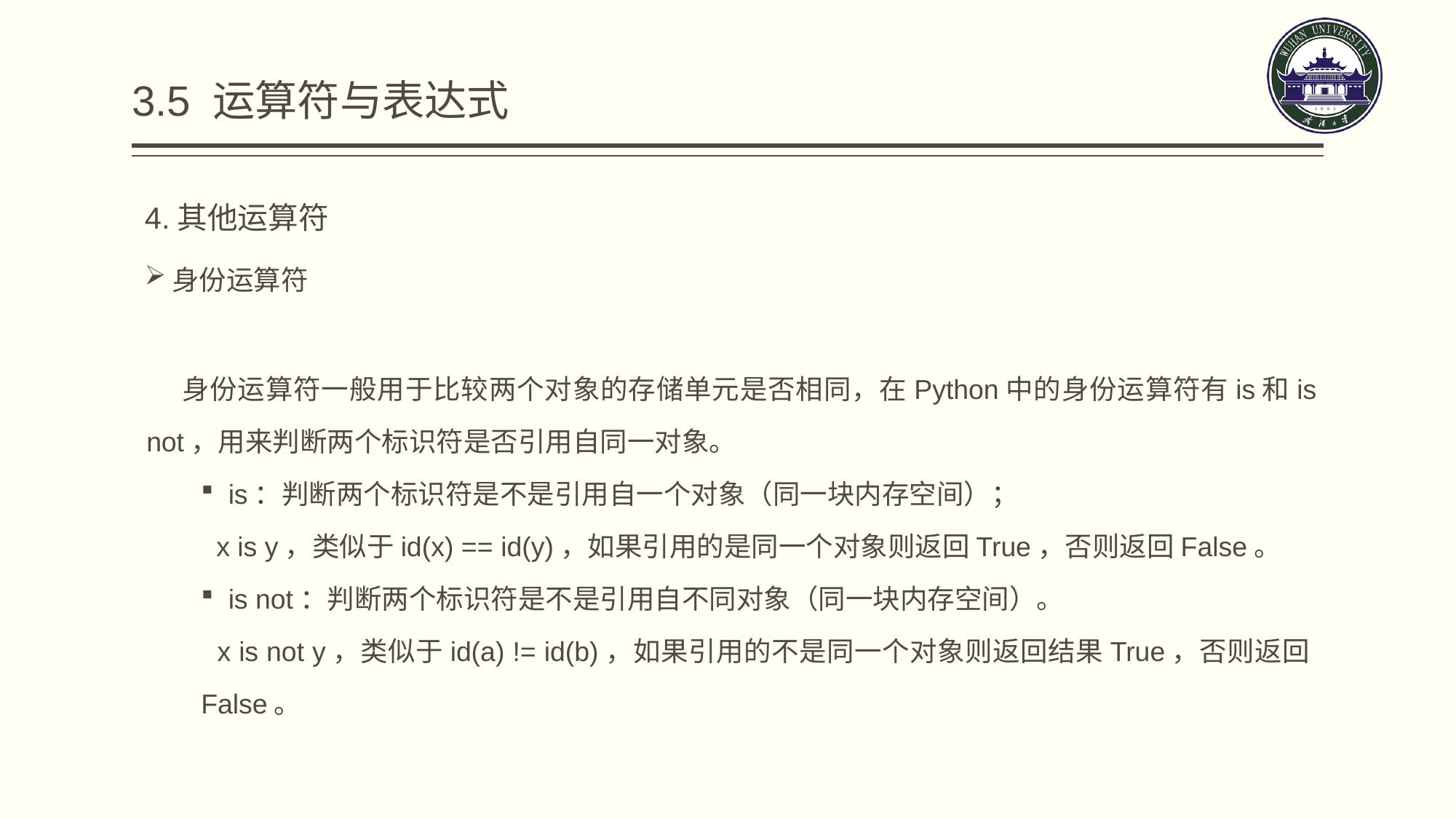

3.5 运算符与表达式
4.其他运算符
身份运算符
    身份运算符一般用于比较两个对象的存储单元是否相同，在Python中的身份运算符有is和is not，用来判断两个标识符是否引用自同一对象。
is：判断两个标识符是不是引用自一个对象（同一块内存空间）；
  x is y，类似于id(x) == id(y)，如果引用的是同一个对象则返回True，否则返回False。
is not：判断两个标识符是不是引用自不同对象（同一块内存空间）。
  x is not y，类似于id(a) != id(b)，如果引用的不是同一个对象则返回结果True，否则返回False。